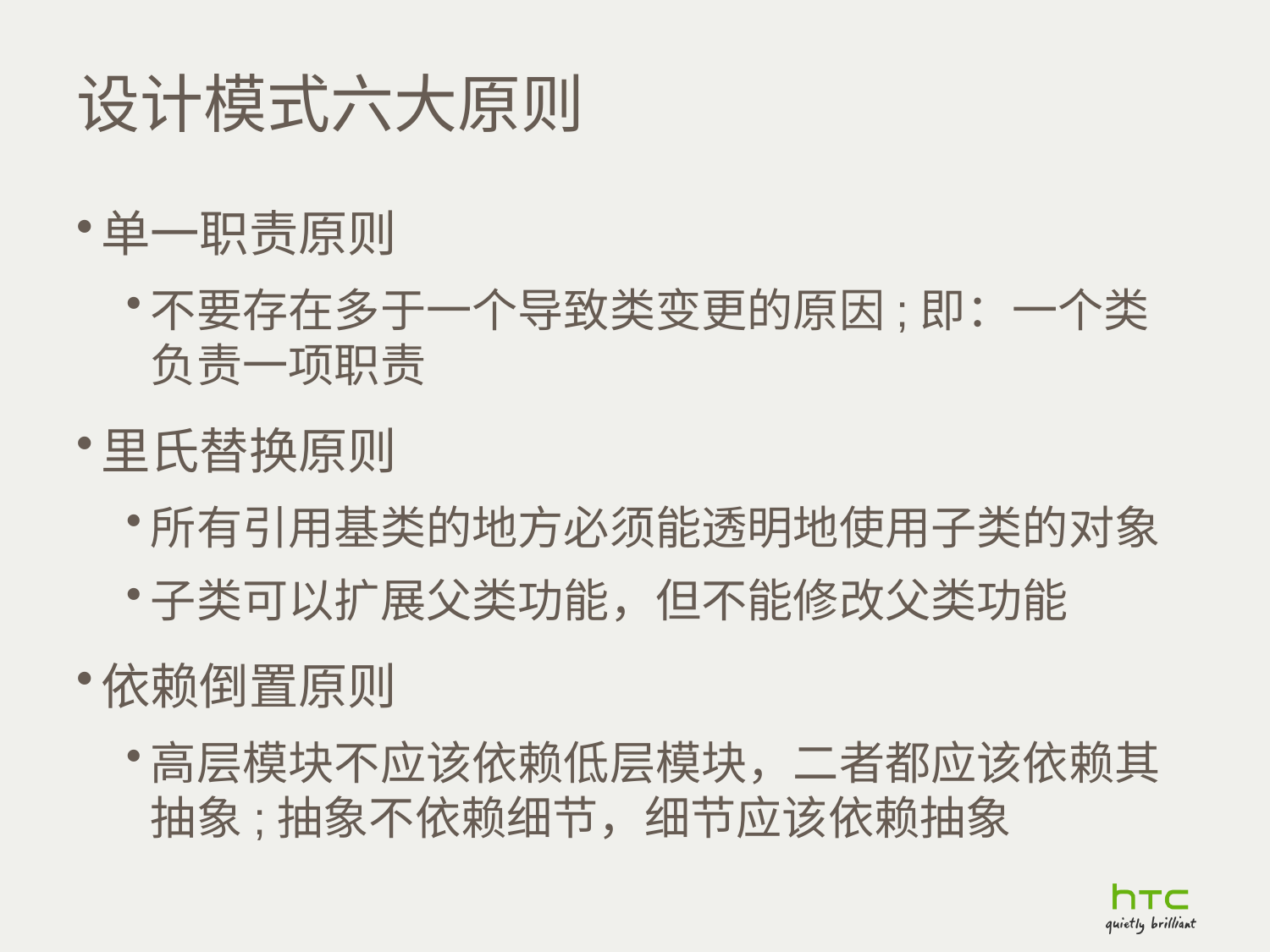

# 设计模式六大原则
单一职责原则
不要存在多于一个导致类变更的原因;即：一个类负责一项职责
里氏替换原则
所有引用基类的地方必须能透明地使用子类的对象
子类可以扩展父类功能，但不能修改父类功能
依赖倒置原则
高层模块不应该依赖低层模块，二者都应该依赖其抽象;抽象不依赖细节，细节应该依赖抽象